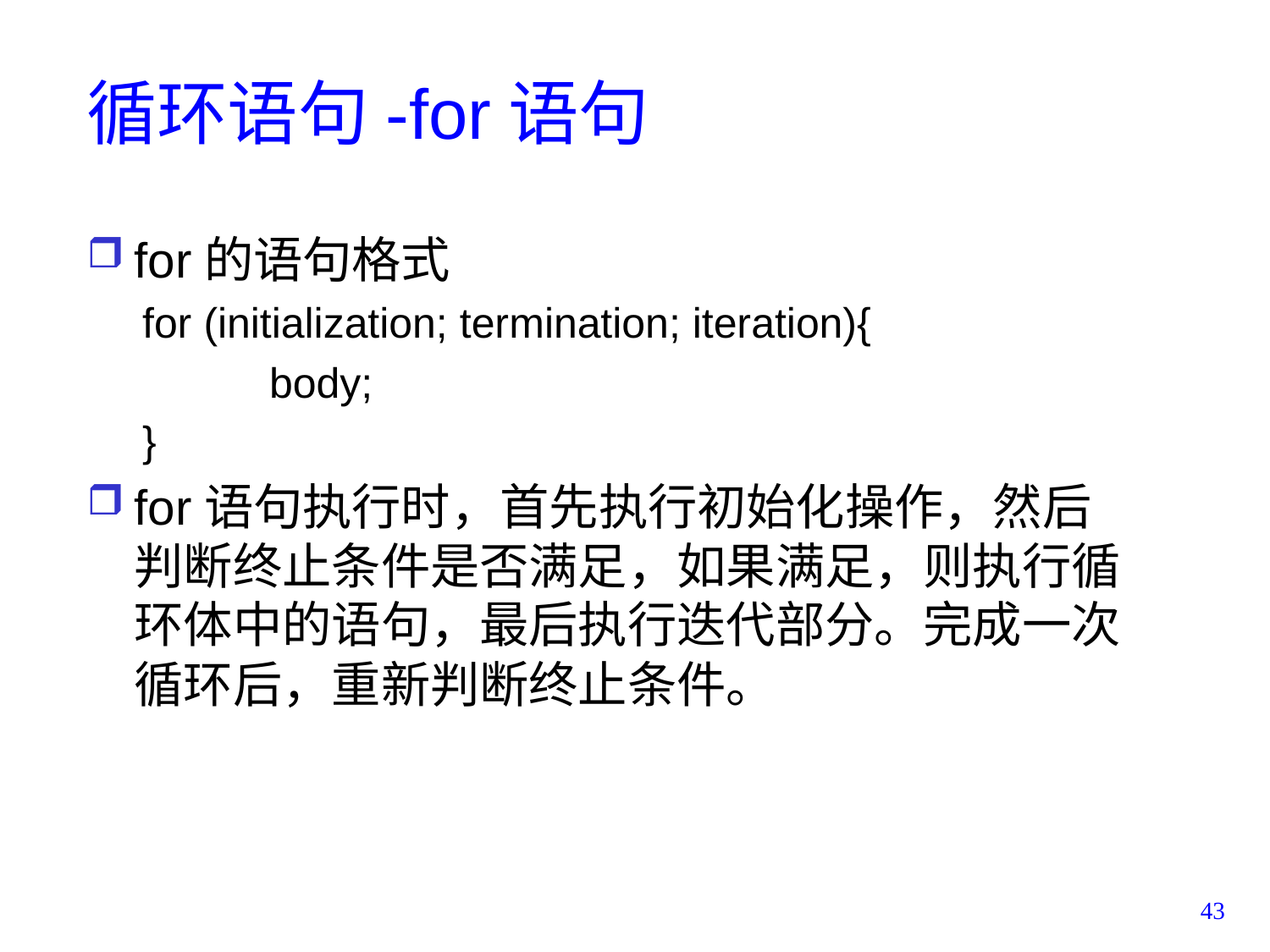

# 循环语句-for语句
for的语句格式
for (initialization; termination; iteration){
	body;
}
for语句执行时，首先执行初始化操作，然后判断终止条件是否满足，如果满足，则执行循环体中的语句，最后执行迭代部分。完成一次循环后，重新判断终止条件。

43